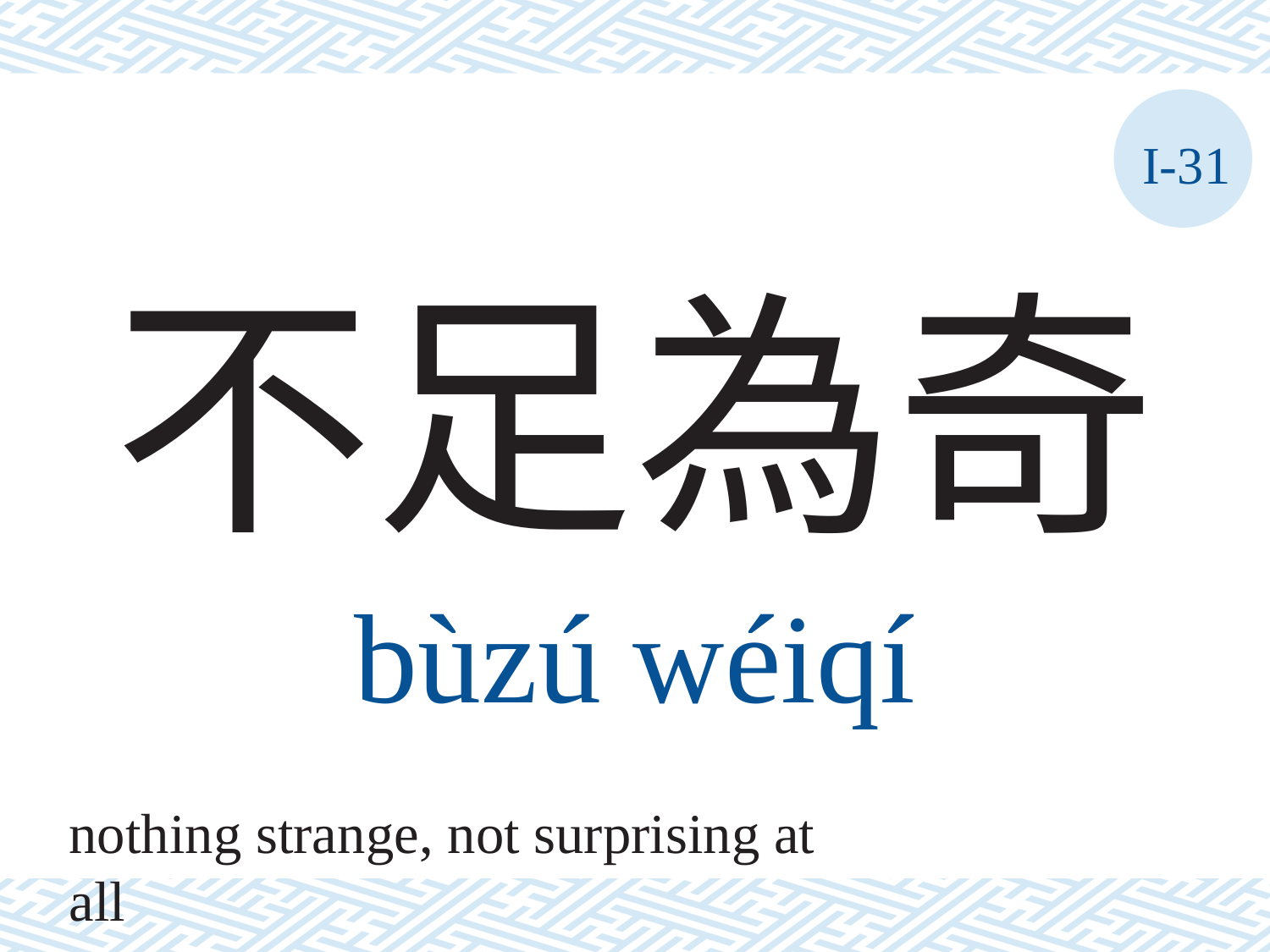

I-31
# 不足為奇
bùzú	wéiqí
nothing strange, not surprising at all